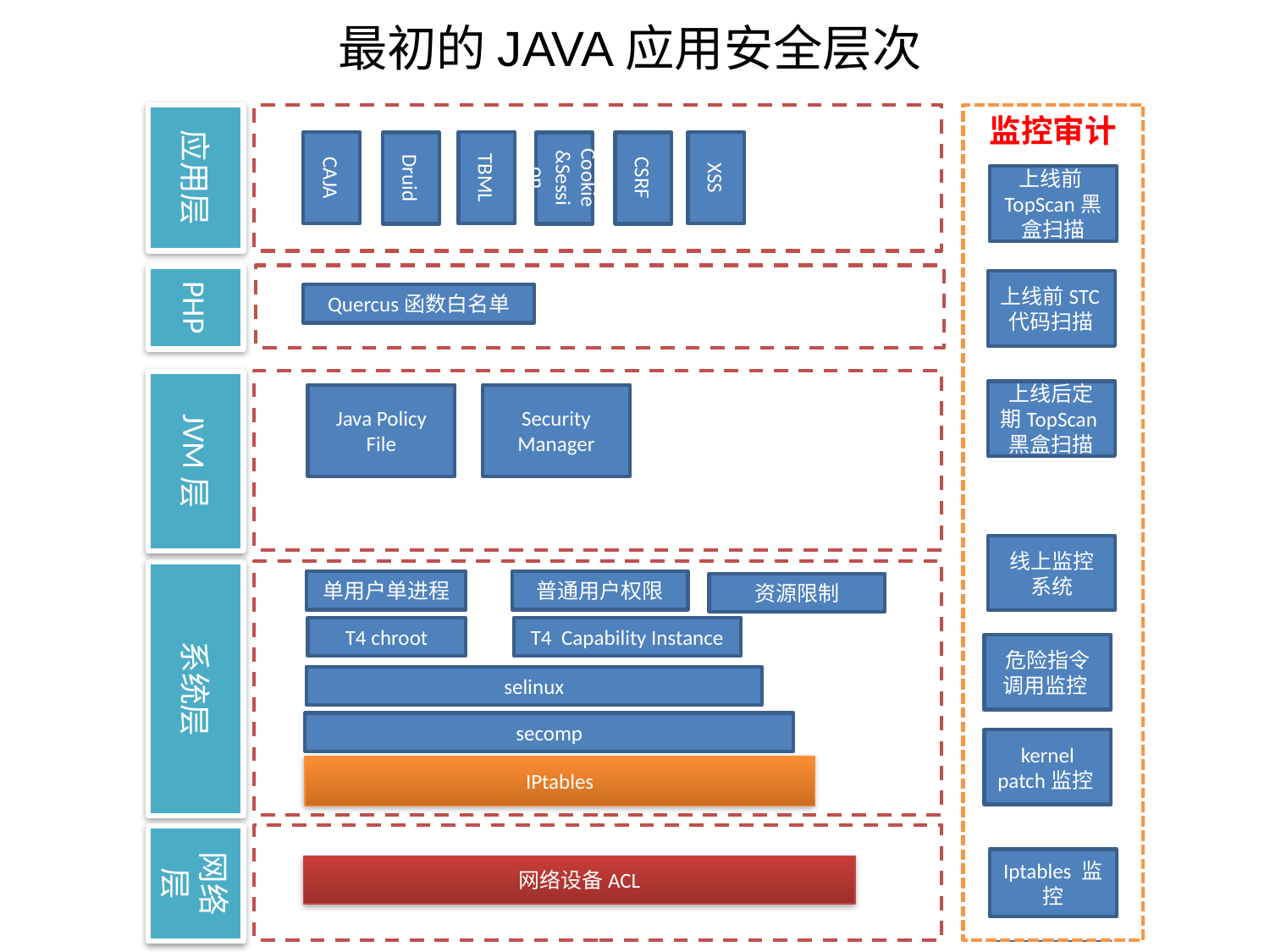

最初的JAVA应用安全层次
应用层

监控审计
CAJA
TBML
XSS
Druid
Cookie&Session
CSRF
上线前TopScan黑盒扫描
PHP

PHP
上线前STC代码扫描
Quercus函数白名单
JVM层

JVM层
上线后定期TopScan黑盒扫描
Java Policy File
Security Manager
线上监控系统
系统层

系统层
单用户单进程
普通用户权限
资源限制
T4 chroot
T4  Capability Instance
危险指令调用监控
selinux
secomp
kernel patch监控
IPtables
网络层

网络层
Iptables 监控
网络设备ACL
Iptables
监控